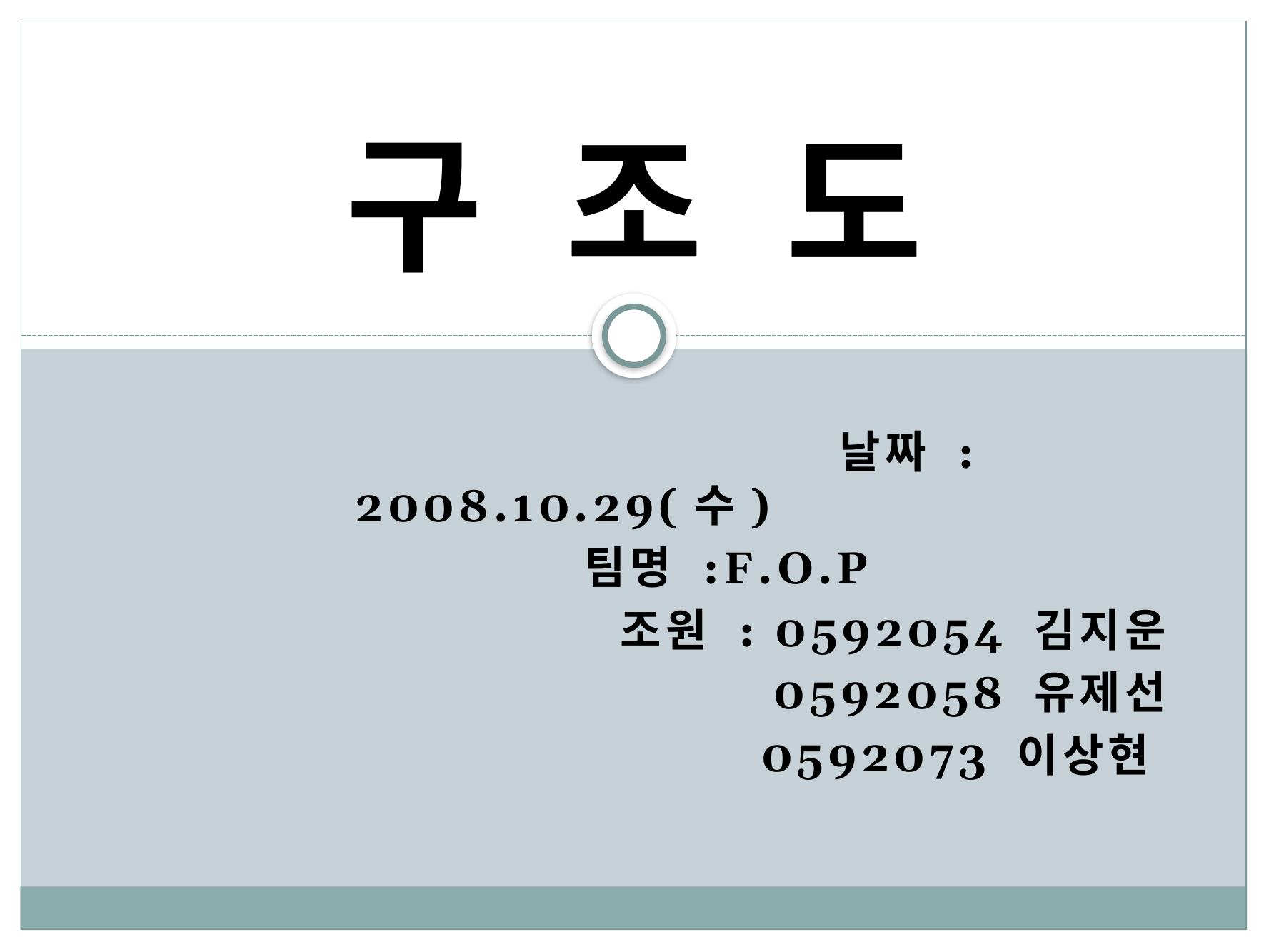

# 구  조  도
                    날짜 : 2008.10.29(수)
   팀명 :F.O.P
 조원 : 0592054 김지운
0592058 유제선
0592073 이상현